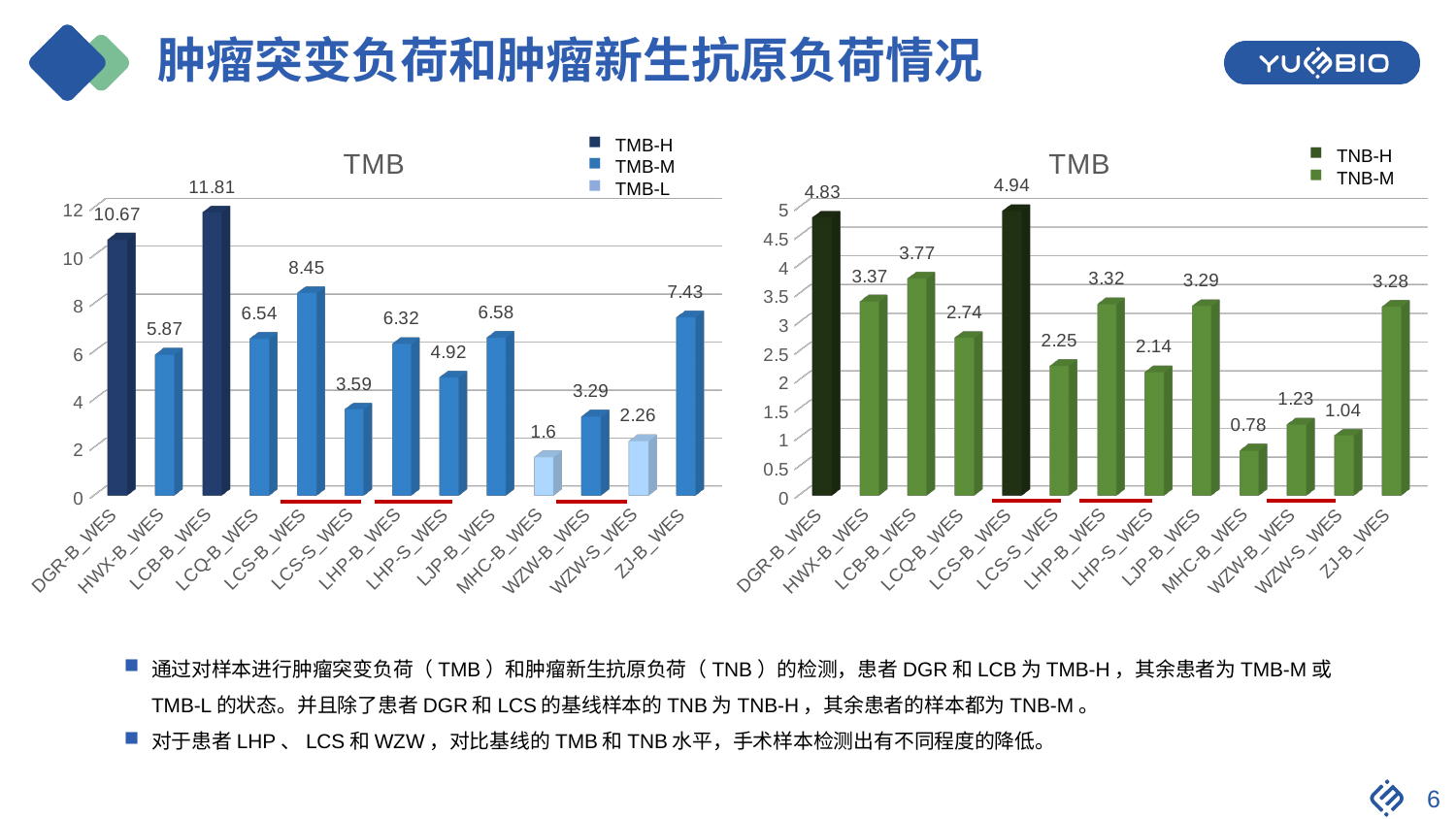

# 肿瘤突变负荷和肿瘤新生抗原负荷情况

[unsupported chart]

[unsupported chart]

TMB-H
TMB-M
TMB-L
TNB-H
TNB-M
通过对样本进行肿瘤突变负荷（TMB）和肿瘤新生抗原负荷（TNB）的检测，患者DGR和LCB为TMB-H，其余患者为TMB-M或TMB-L的状态。并且除了患者DGR和LCS的基线样本的TNB为TNB-H，其余患者的样本都为TNB-M。
对于患者LHP、LCS和WZW，对比基线的TMB和TNB水平，手术样本检测出有不同程度的降低。